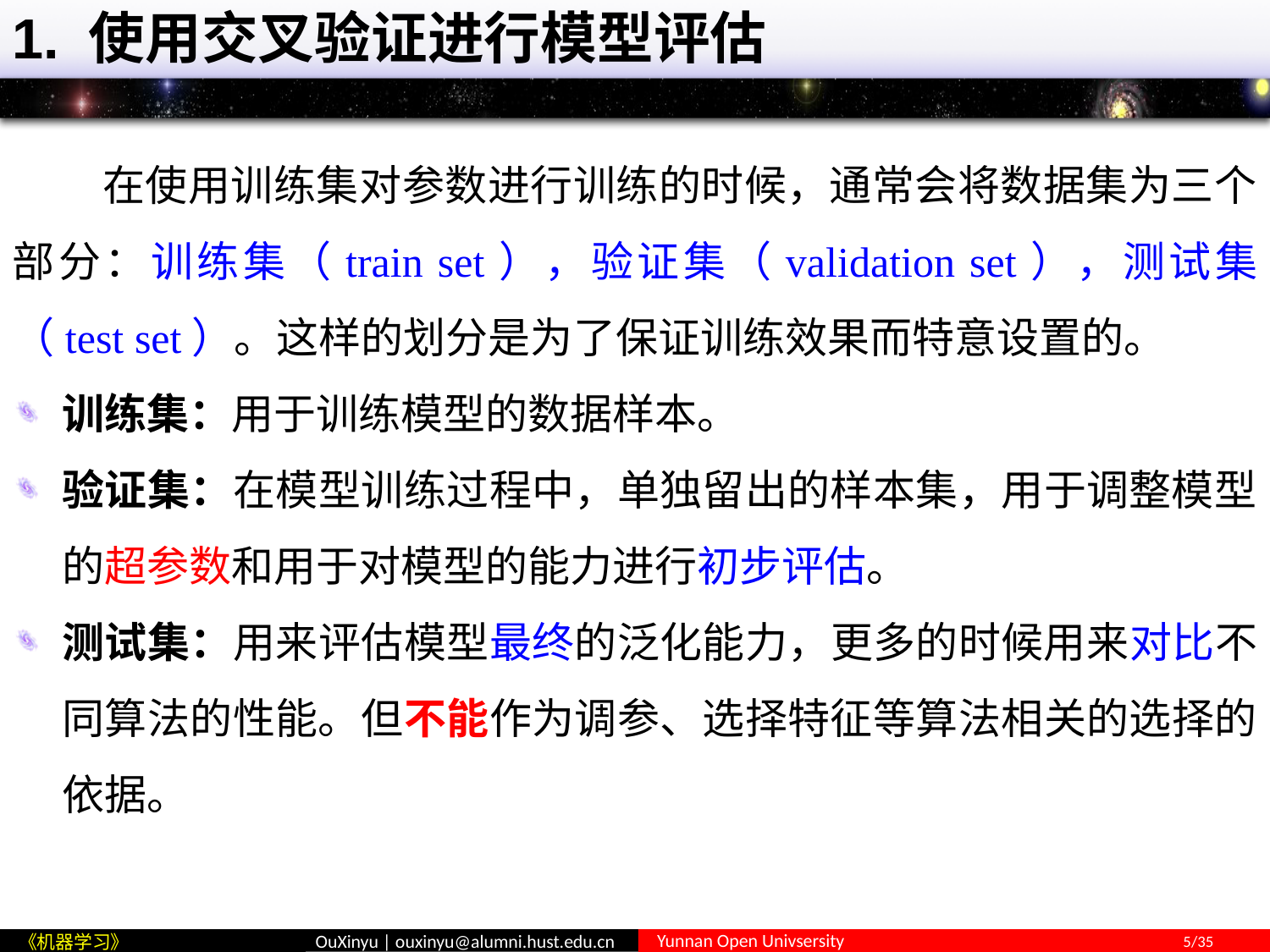

# 1. 使用交叉验证进行模型评估
        在使用训练集对参数进行训练的时候，通常会将数据集为三个部分：训练集（train set），验证集（validation set），测试集（test set）。这样的划分是为了保证训练效果而特意设置的。
训练集：用于训练模型的数据样本。
验证集：在模型训练过程中，单独留出的样本集，用于调整模型的超参数和用于对模型的能力进行初步评估。
测试集：用来评估模型最终的泛化能力，更多的时候用来对比不同算法的性能。但不能作为调参、选择特征等算法相关的选择的依据。